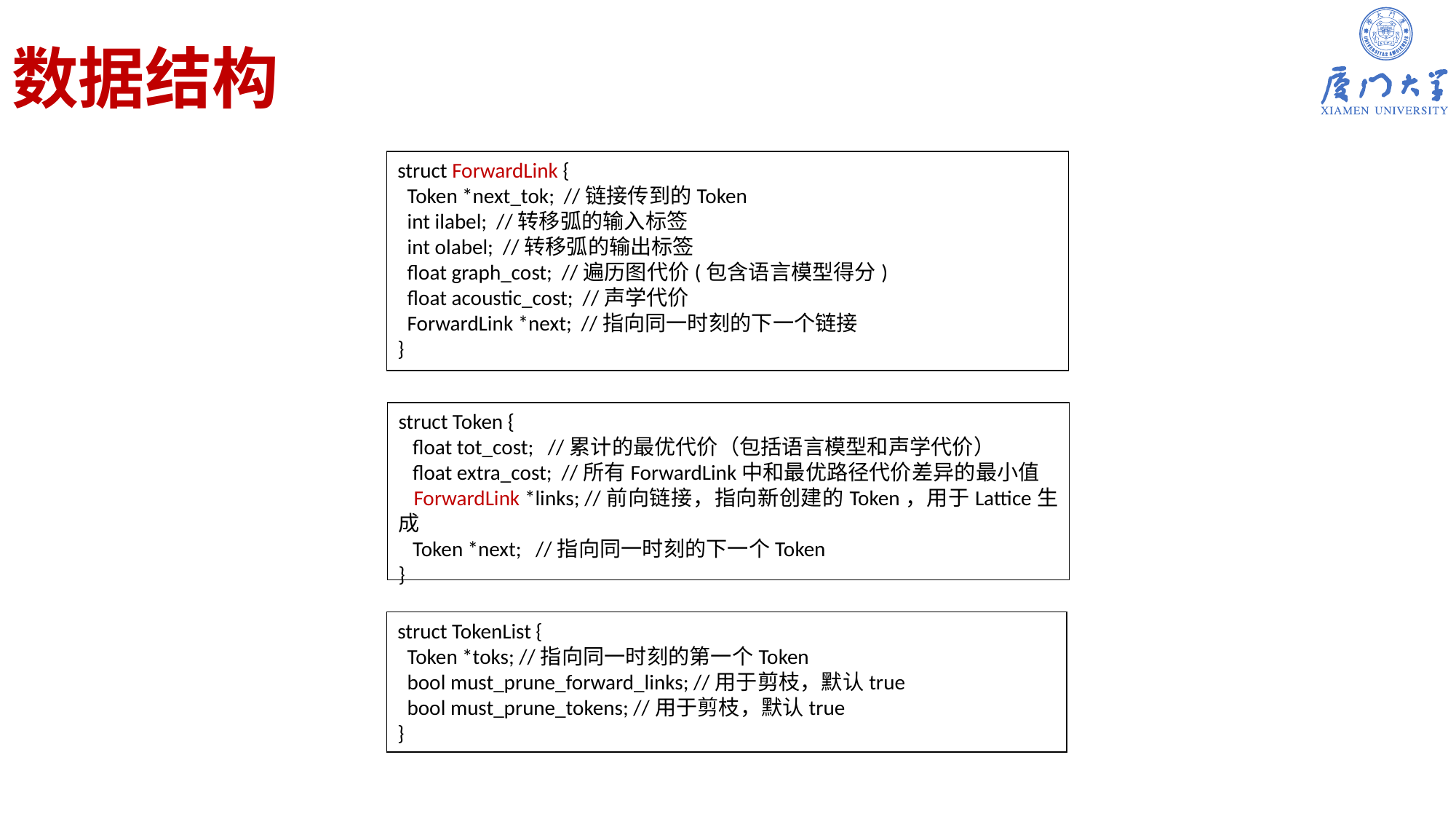

# 数据结构
struct ForwardLink {
  Token *next_tok;  //链接传到的Token
  int ilabel;  //转移弧的输入标签
  int olabel;  //转移弧的输出标签
  float graph_cost;  //遍历图代价(包含语言模型得分)
  float acoustic_cost;  //声学代价
  ForwardLink *next;  //指向同一时刻的下一个链接
}
struct Token {
   float tot_cost;   //累计的最优代价（包括语言模型和声学代价）
   float extra_cost;  //所有ForwardLink中和最优路径代价差异的最小值
   ForwardLink *links; //前向链接，指向新创建的Token，用于Lattice生成
   Token *next;   //指向同一时刻的下一个Token
}
struct TokenList {
  Token *toks; //指向同一时刻的第一个Token
  bool must_prune_forward_links; //用于剪枝，默认true
  bool must_prune_tokens; //用于剪枝，默认true
}